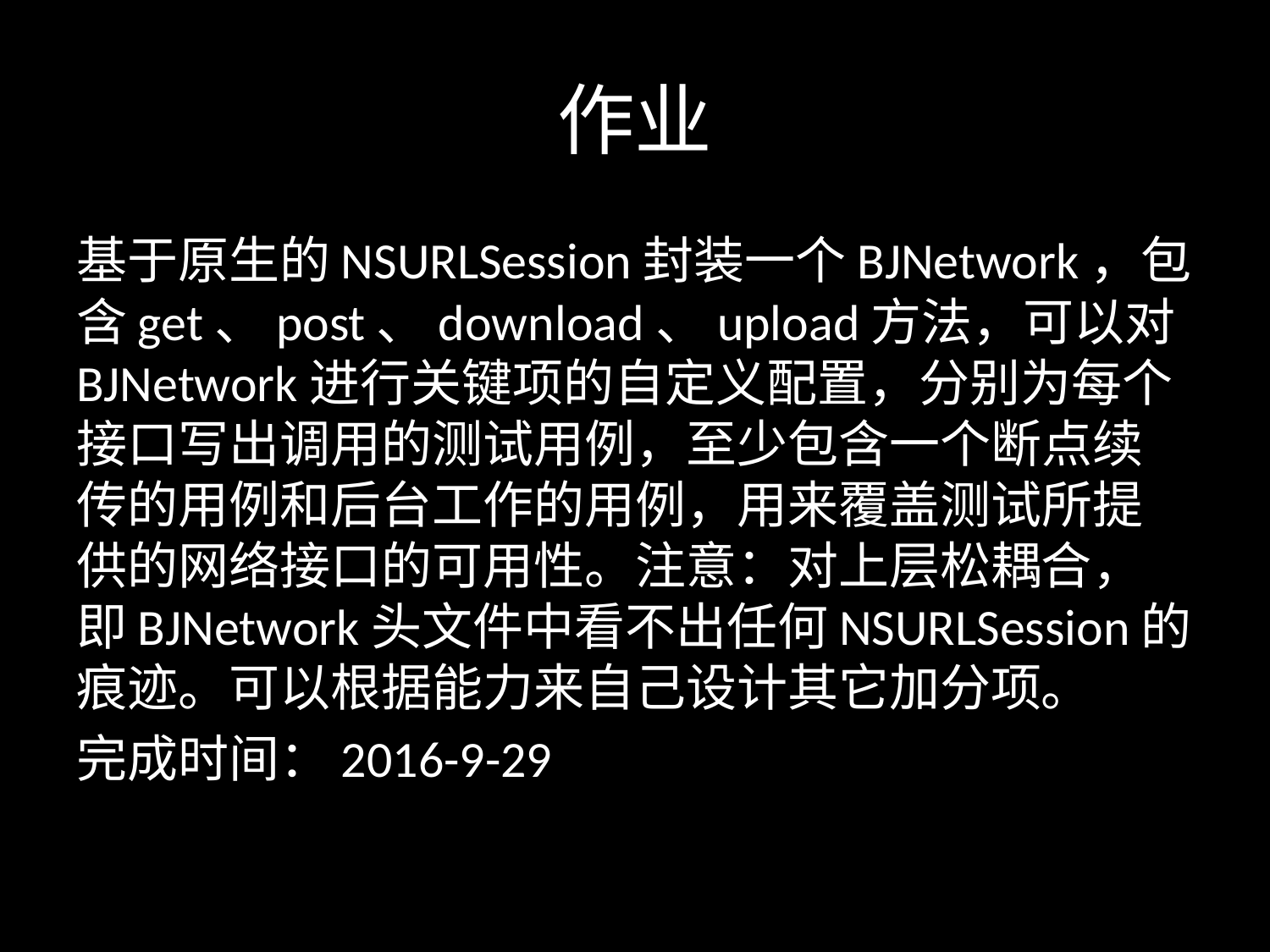

# 作业
基于原生的NSURLSession封装一个BJNetwork，包含get、post、download、upload方法，可以对BJNetwork进行关键项的自定义配置，分别为每个接口写出调用的测试用例，至少包含一个断点续传的用例和后台工作的用例，用来覆盖测试所提供的网络接口的可用性。注意：对上层松耦合，即BJNetwork头文件中看不出任何NSURLSession的痕迹。可以根据能力来自己设计其它加分项。
完成时间：2016-9-29